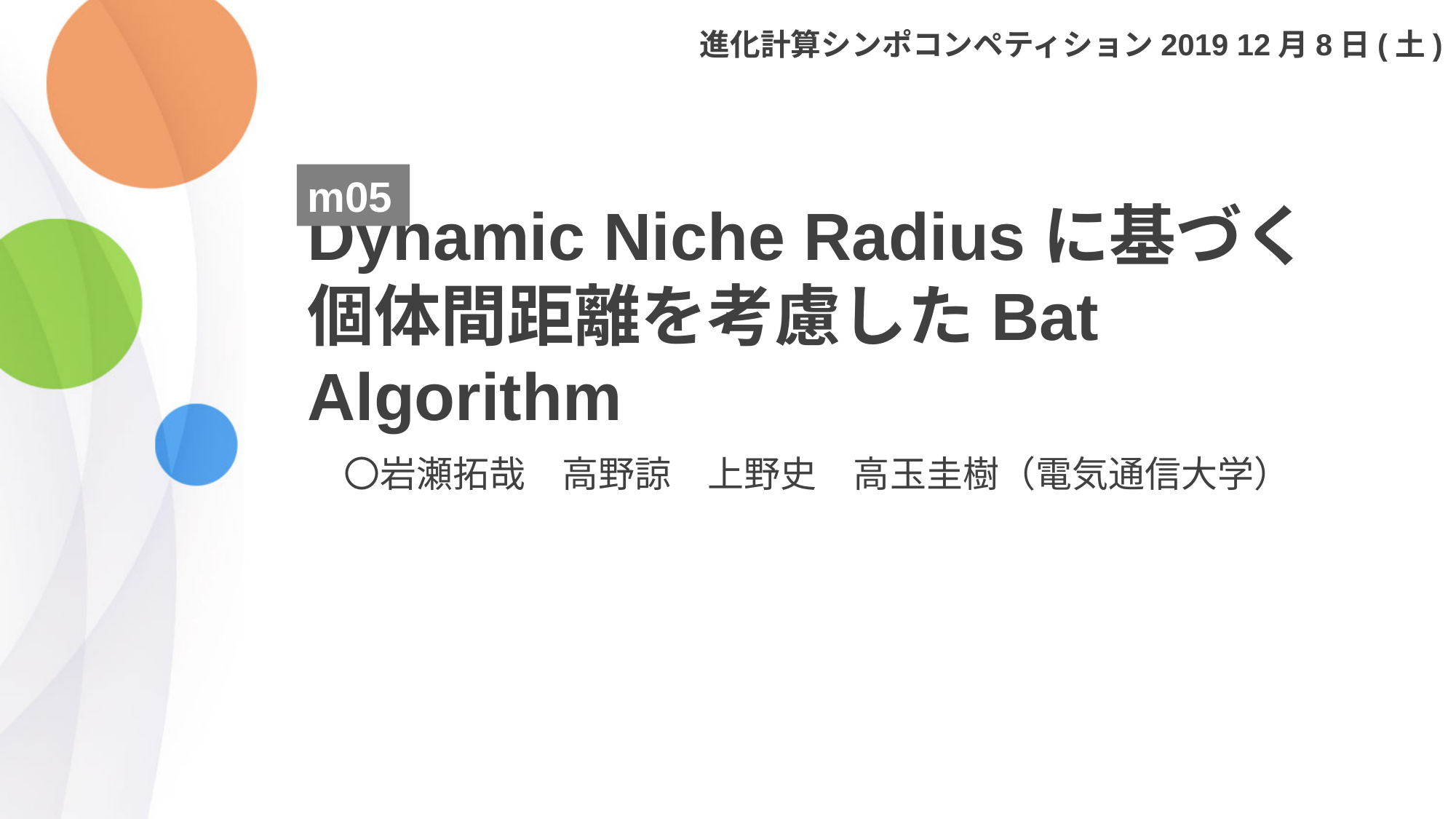

# 進化計算シンポコンペティション2019 12月8日(土)
m05
Dynamic Niche Radiusに基づく
個体間距離を考慮したBat Algorithm
〇岩瀬拓哉　高野諒　上野史　高玉圭樹（電気通信大学）